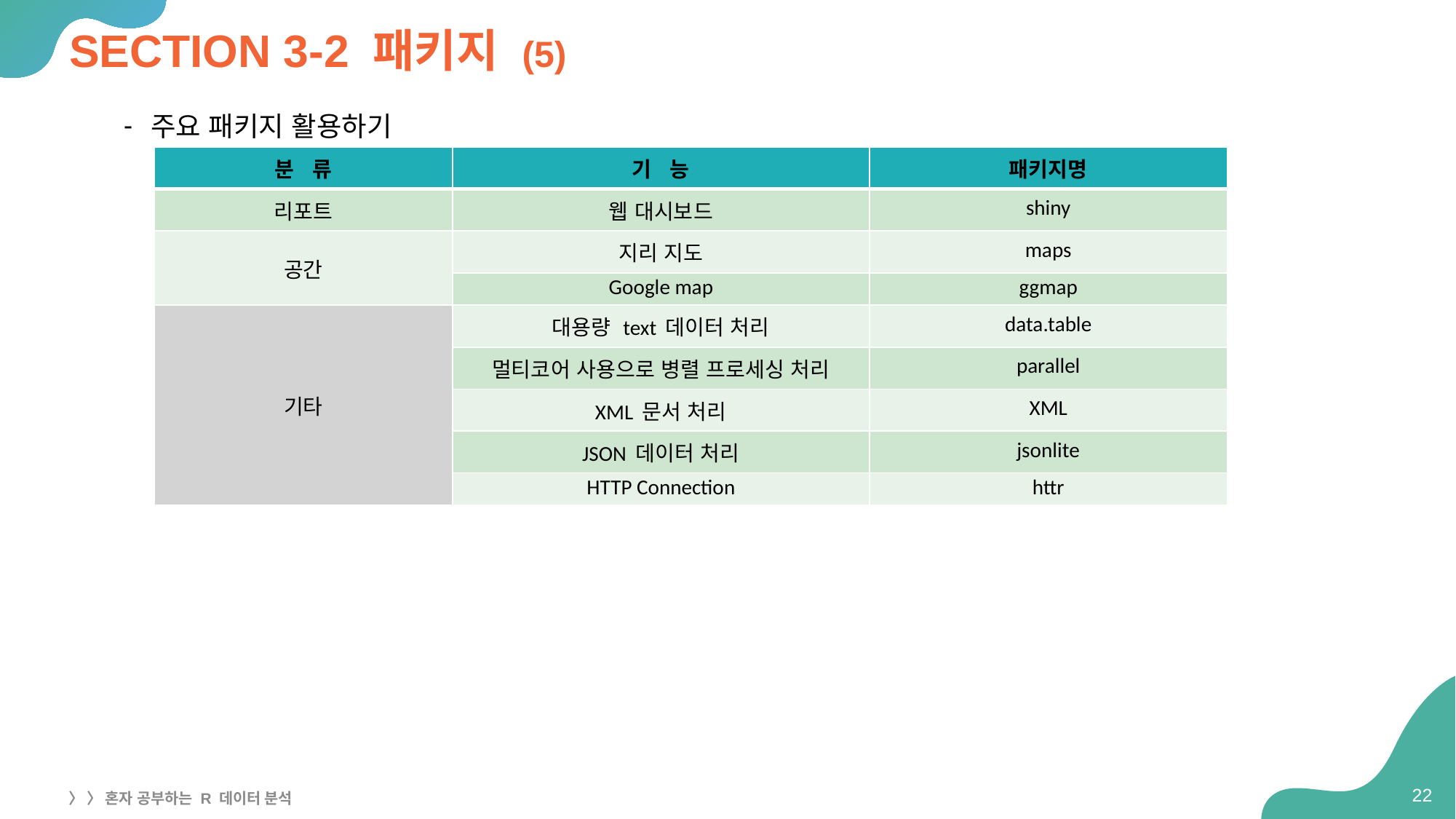

# SECTION 3-2 패키지 (5)
주요 패키지 활용하기
| 분 류 | 기 능 | 패키지명 |
| --- | --- | --- |
| 리포트 | 웹 대시보드 | shiny |
| 공간 | 지리 지도 | maps |
|  | Google map | ggmap |
| 기타 | 대용량 text 데이터 처리 | data.table |
|  | 멀티코어 사용으로 병렬 프로세싱 처리 | parallel |
|  | XML 문서 처리 | XML |
|  | JSON 데이터 처리 | jsonlite |
|  | HTTP Connection | httr |
22
〉 〉 혼자 공부하는 R 데이터 분석